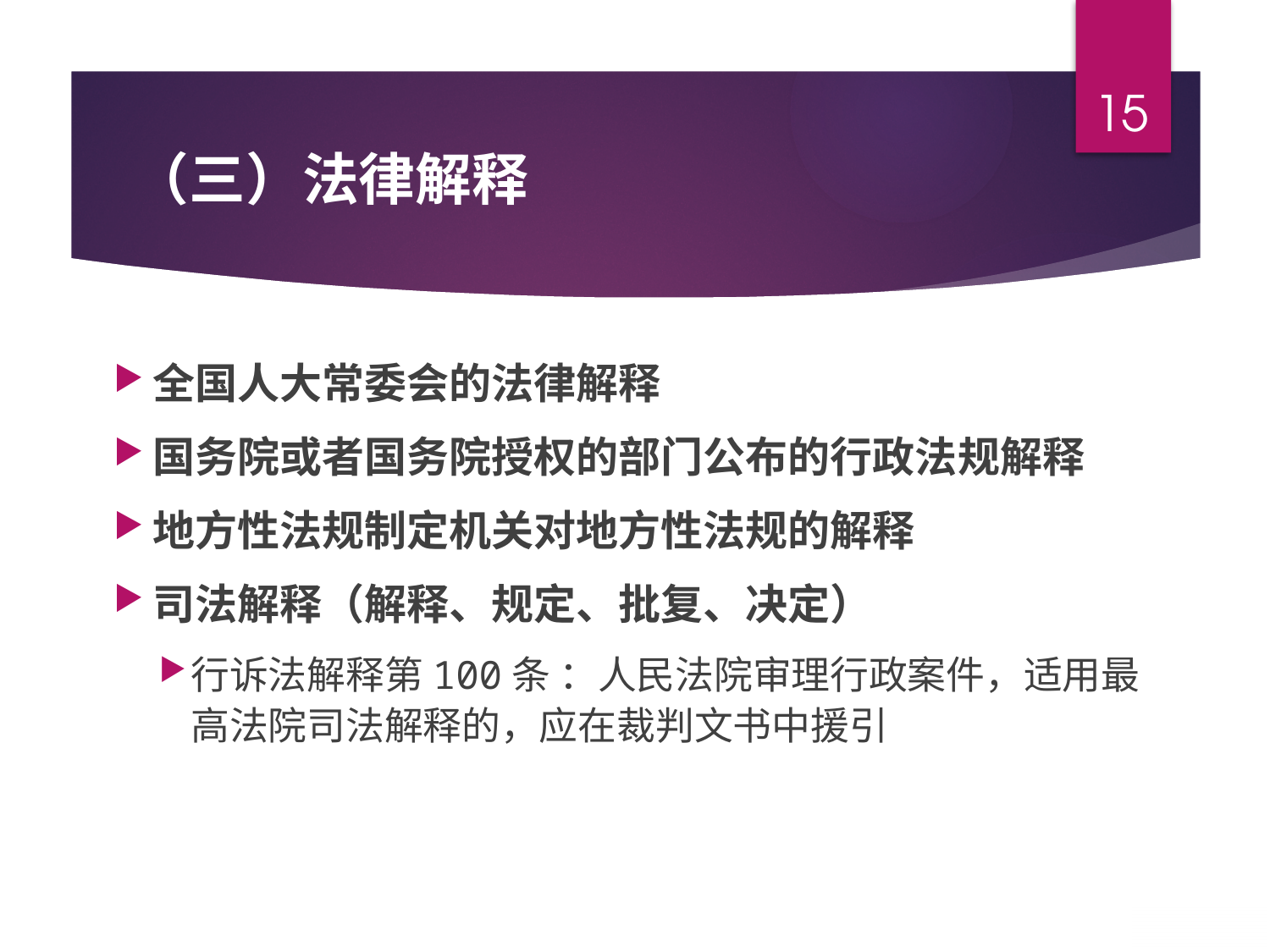

15
# （三）法律解释
全国人大常委会的法律解释
国务院或者国务院授权的部门公布的行政法规解释
地方性法规制定机关对地方性法规的解释
司法解释（解释、规定、批复、决定）
行诉法解释第100条 ：人民法院审理行政案件，适用最高法院司法解释的，应在裁判文书中援引